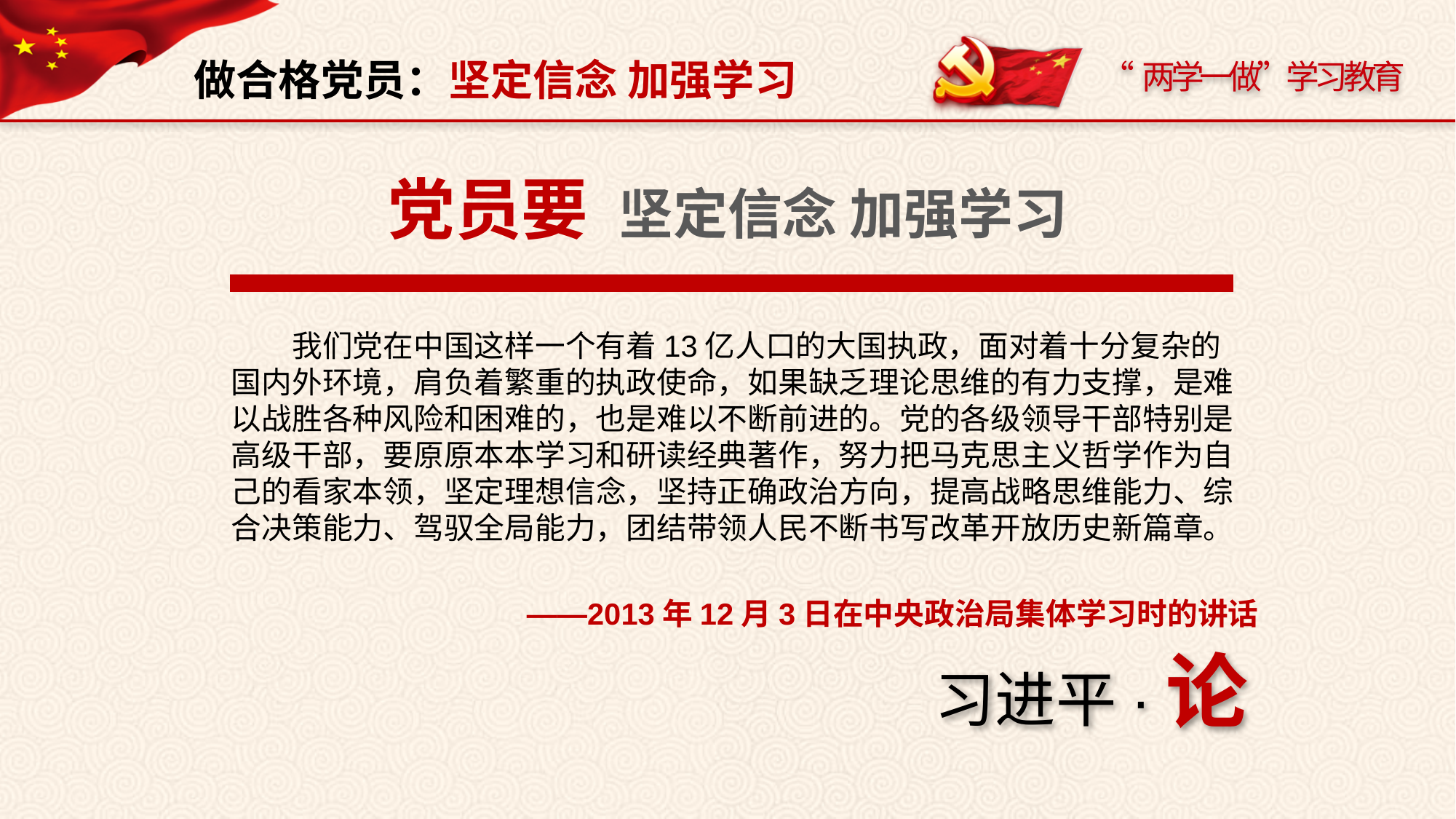

做合格党员：坚定信念 加强学习

党员要  坚定信念 加强学习

　　我们党在中国这样一个有着13亿人口的大国执政，面对着十分复杂的国内外环境，肩负着繁重的执政使命，如果缺乏理论思维的有力支撑，是难以战胜各种风险和困难的，也是难以不断前进的。党的各级领导干部特别是高级干部，要原原本本学习和研读经典著作，努力把马克思主义哲学作为自己的看家本领，坚定理想信念，坚持正确政治方向，提高战略思维能力、综合决策能力、驾驭全局能力，团结带领人民不断书写改革开放历史新篇章。
 ——2013年12月3日在中央政治局集体学习时的讲话
习进平·论